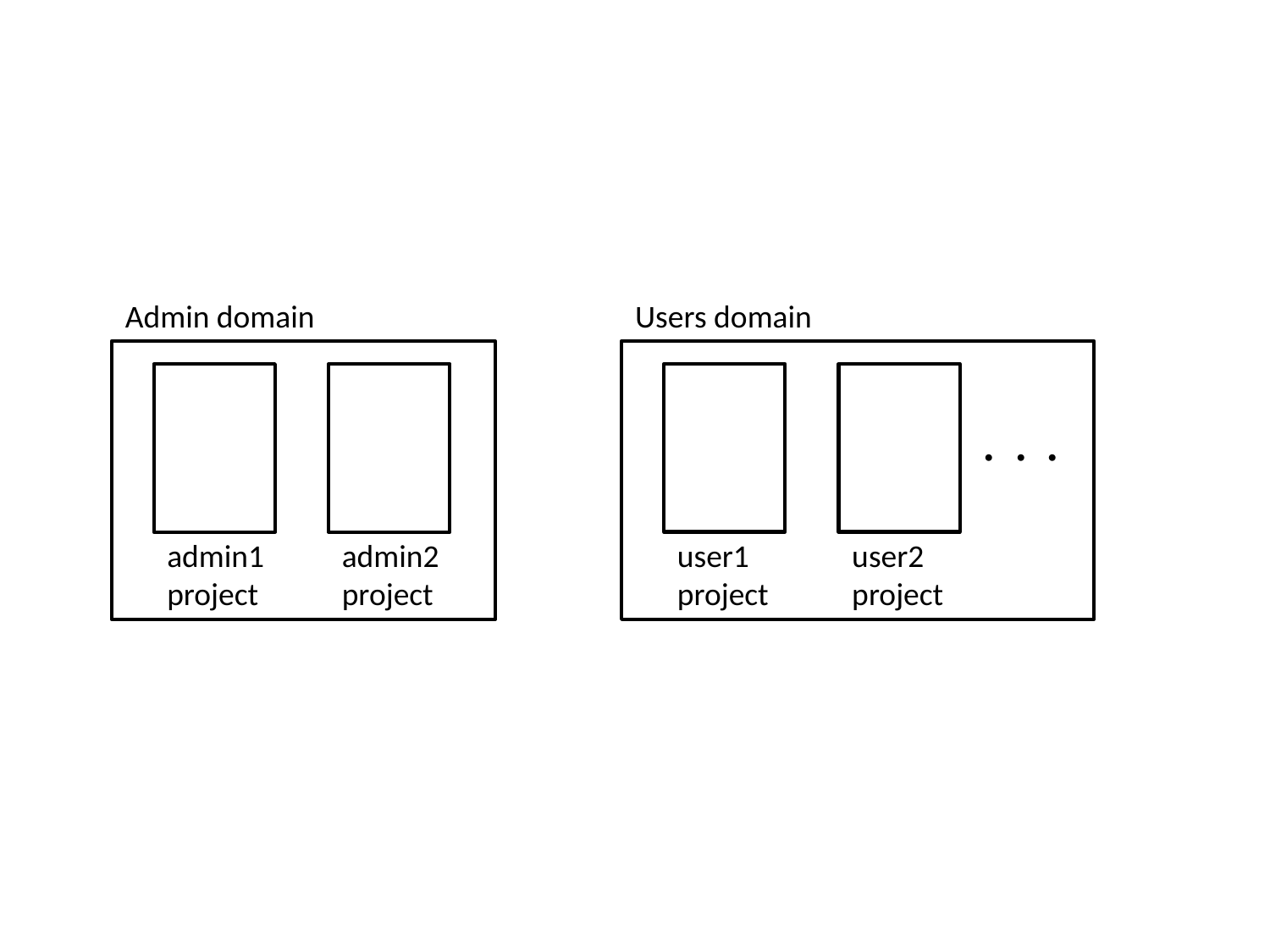

Users domain
Admin domain

・・・
user1
project
user2
project
admin1
project
admin2
project